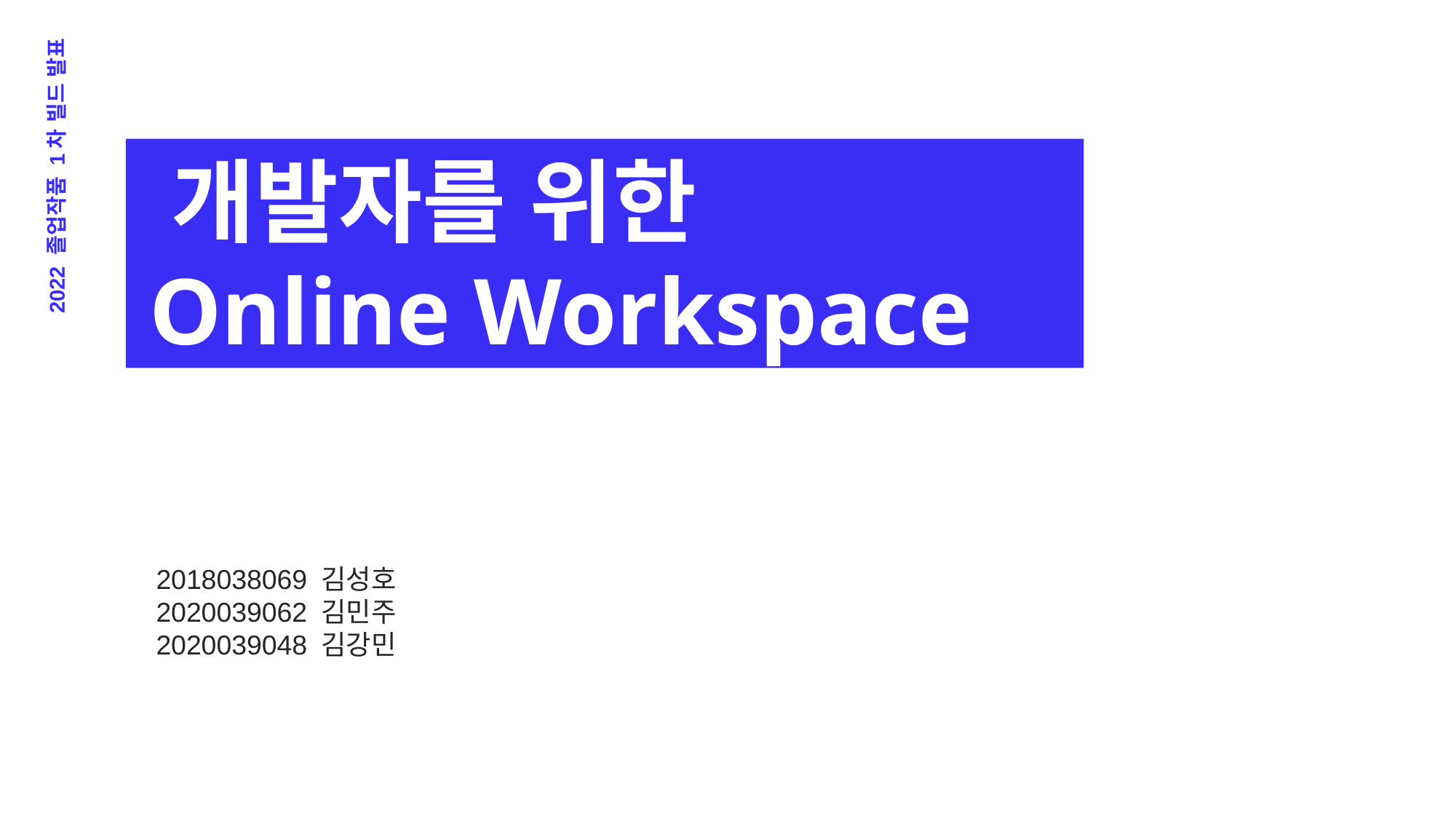

개발자를 위한
 Online Workspace
2022 졸업작품 1차 빌드 발표
2018038069 김성호
2020039062 김민주
2020039048 김강민